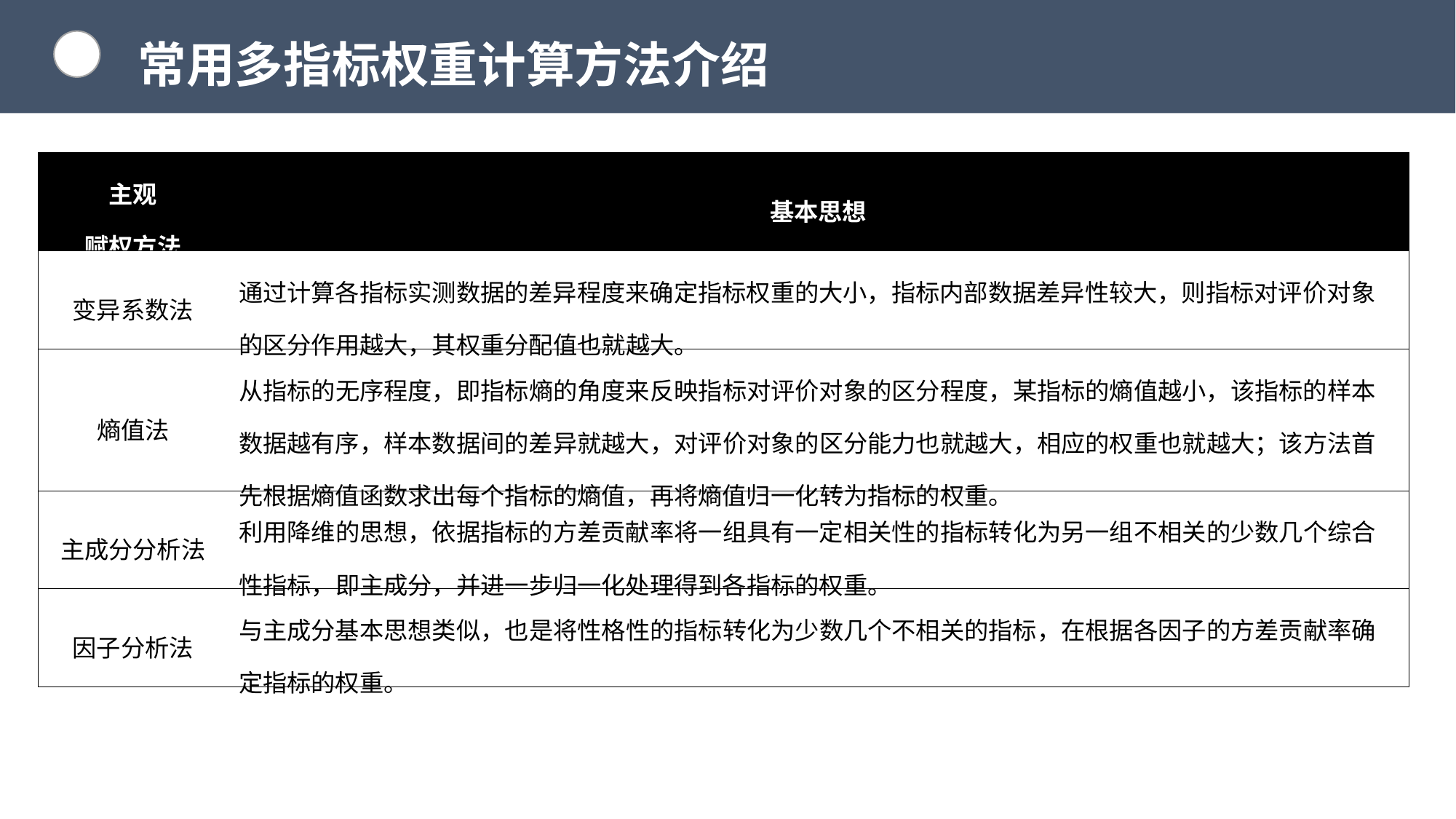

常用多指标权重计算方法介绍
| 主观 赋权方法 | 基本思想 |
| --- | --- |
| 变异系数法 | 通过计算各指标实测数据的差异程度来确定指标权重的大小，指标内部数据差异性较大，则指标对评价对象的区分作用越大，其权重分配值也就越大。 |
| 熵值法 | 从指标的无序程度，即指标熵的角度来反映指标对评价对象的区分程度，某指标的熵值越小，该指标的样本数据越有序，样本数据间的差异就越大，对评价对象的区分能力也就越大，相应的权重也就越大；该方法首先根据熵值函数求出每个指标的熵值，再将熵值归一化转为指标的权重。 |
| 主成分分析法 | 利用降维的思想，依据指标的方差贡献率将一组具有一定相关性的指标转化为另一组不相关的少数几个综合性指标，即主成分，并进一步归一化处理得到各指标的权重。 |
| 因子分析法 | 与主成分基本思想类似，也是将性格性的指标转化为少数几个不相关的指标，在根据各因子的方差贡献率确定指标的权重。 |